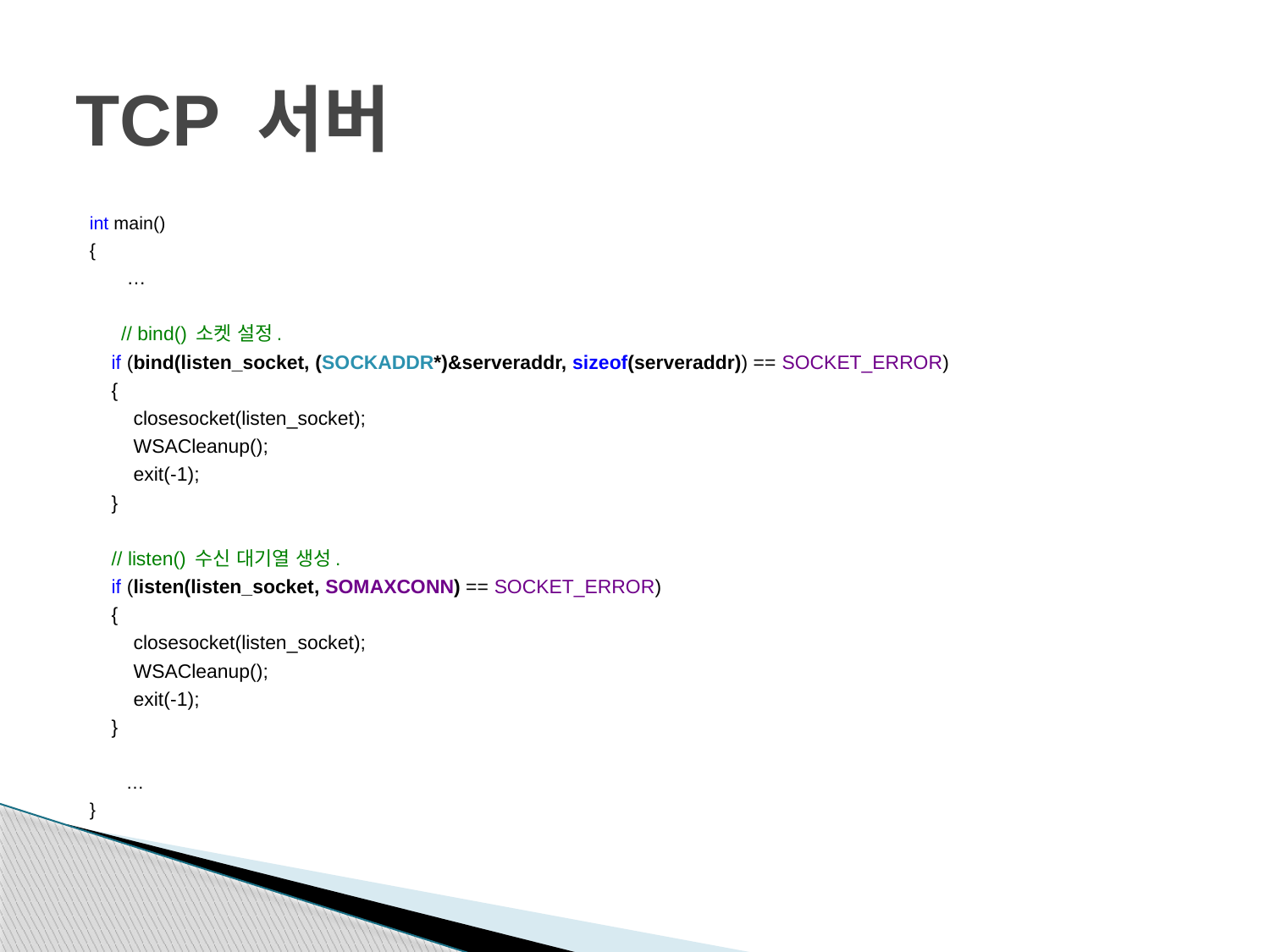

# TCP 서버
int main()
{
	 …

	// bind() 소켓 설정.
    if (bind(listen_socket, (SOCKADDR*)&serveraddr, sizeof(serveraddr)) == SOCKET_ERROR)
    {
        closesocket(listen_socket);
        WSACleanup();
        exit(-1);
    }

    // listen() 수신 대기열 생성.
    if (listen(listen_socket, SOMAXCONN) == SOCKET_ERROR)
    {
        closesocket(listen_socket);
        WSACleanup();
        exit(-1);
    }

	 …
}